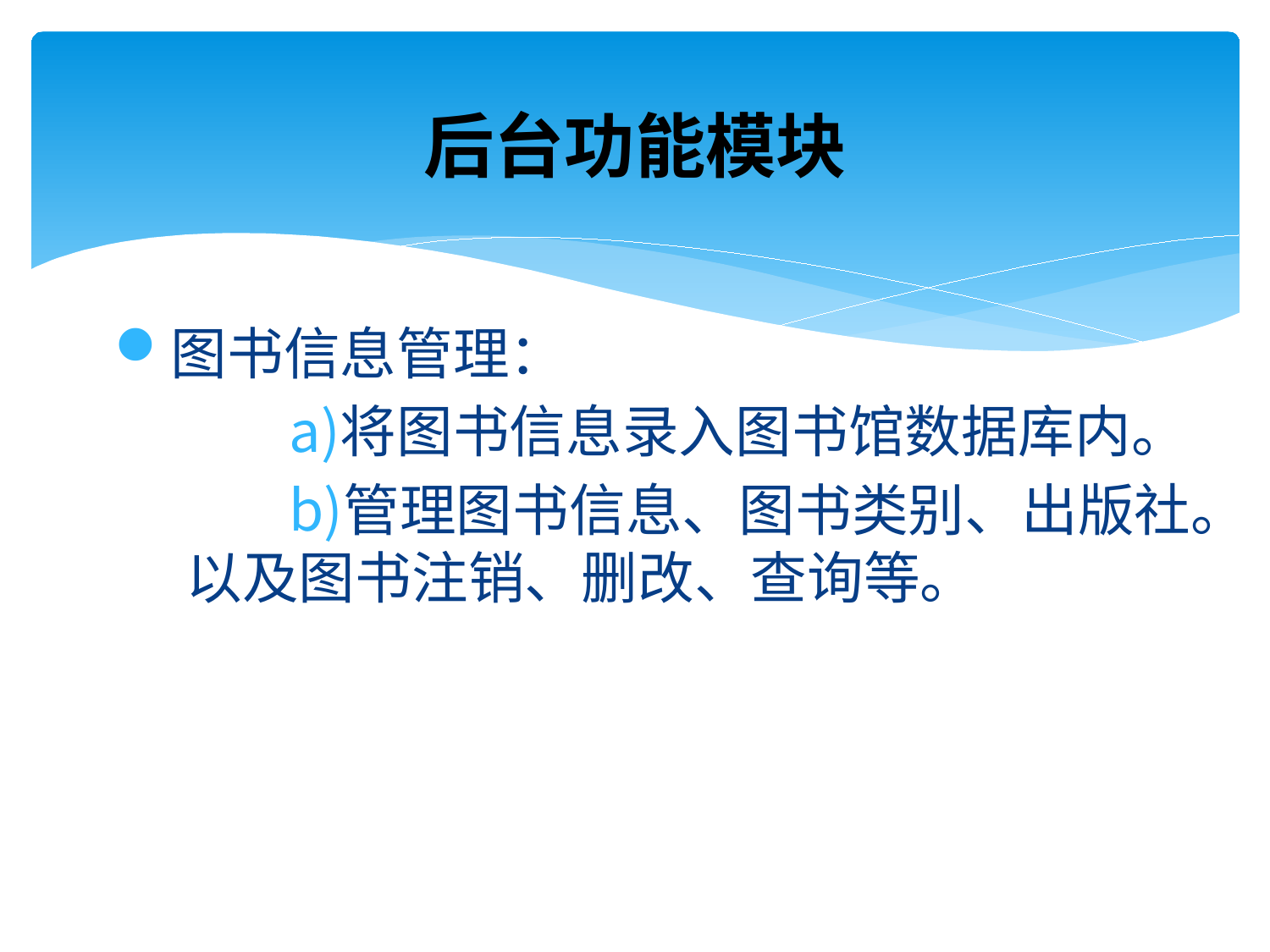

#
后台功能模块

图书信息管理：
将图书信息录入图书馆数据库内。
管理图书信息、图书类别、出版社。以及图书注销、删改、查询等。